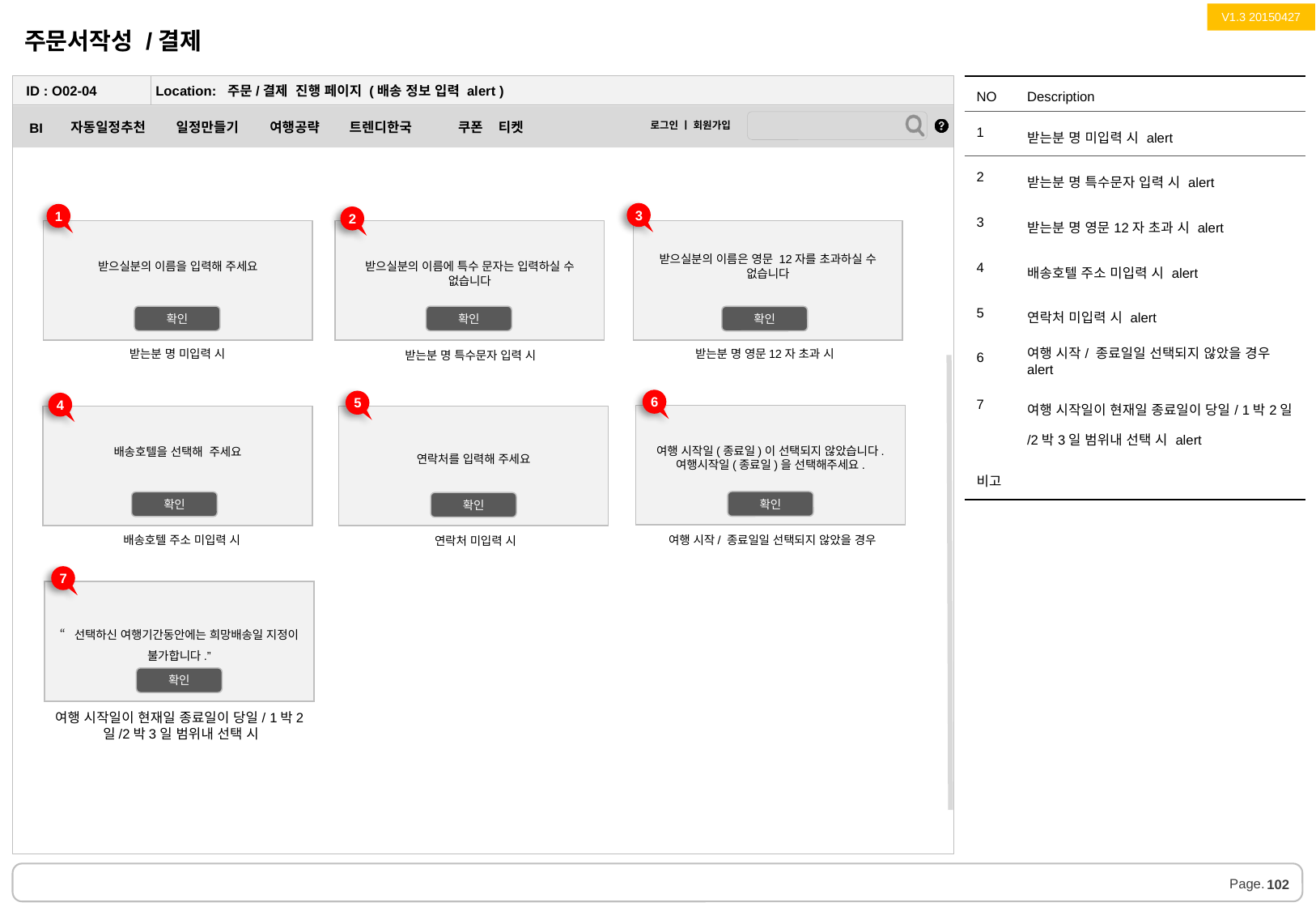

V1.3 20150427
주문서작성 /결제
| NO | Description |
| --- | --- |
| 1 | 받는분 명 미입력 시 alert |
| 2 | 받는분 명 특수문자 입력 시 alert |
| 3 | 받는분 명 영문12자 초과 시 alert |
| 4 | 배송호텔 주소 미입력 시 alert |
| 5 | 연락처 미입력 시 alert |
| 6 | 여행 시작/ 종료일일 선택되지 않았을 경우 alert |
| 7 | 여행 시작일이 현재일 종료일이 당일/ 1박2일/2박3일 범위내 선택 시 alert |
| 비고 |  |
ID : O02-04
Location:  주문/결제  진행 페이지 (배송 정보 입력 alert )
3
1
2
받으실분의 이름을 입력해 주세요

받으실분의 이름에 특수 문자는 입력하실 수 없습니다

받으실분의 이름은 영문 12자를 초과하실 수 없습니다

확인
확인
확인
받는분 명 미입력 시
받는분 명 영문12자 초과 시
받는분 명 특수문자 입력 시
6
5
4
여행 시작일(종료일)이 선택되지 않았습니다.
여행시작일(종료일)을 선택해주세요.

배송호텔을 선택해  주세요

연락처를 입력해 주세요

확인
확인
확인
여행 시작/ 종료일일 선택되지 않았을 경우
배송호텔 주소 미입력 시
연락처 미입력 시
7
“선택하신 여행기간동안에는 희망배송일 지정이 불가합니다.”
확인
여행 시작일이 현재일 종료일이 당일/ 1박2일/2박3일 범위내 선택 시

102